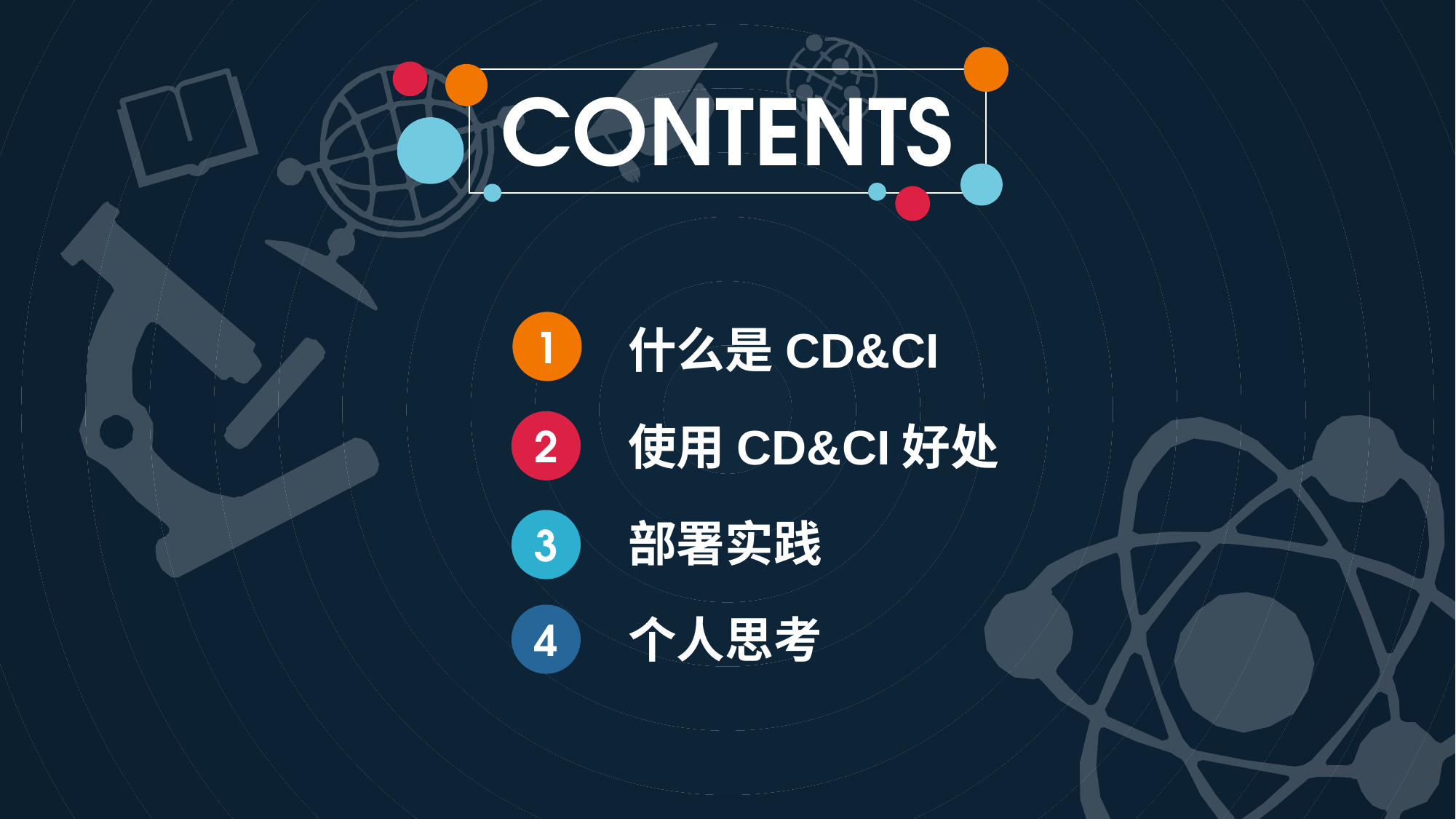

CONTENTS

1
什么是CD&CI
使用CD&CI好处
2
部署实践
3
个人思考
4